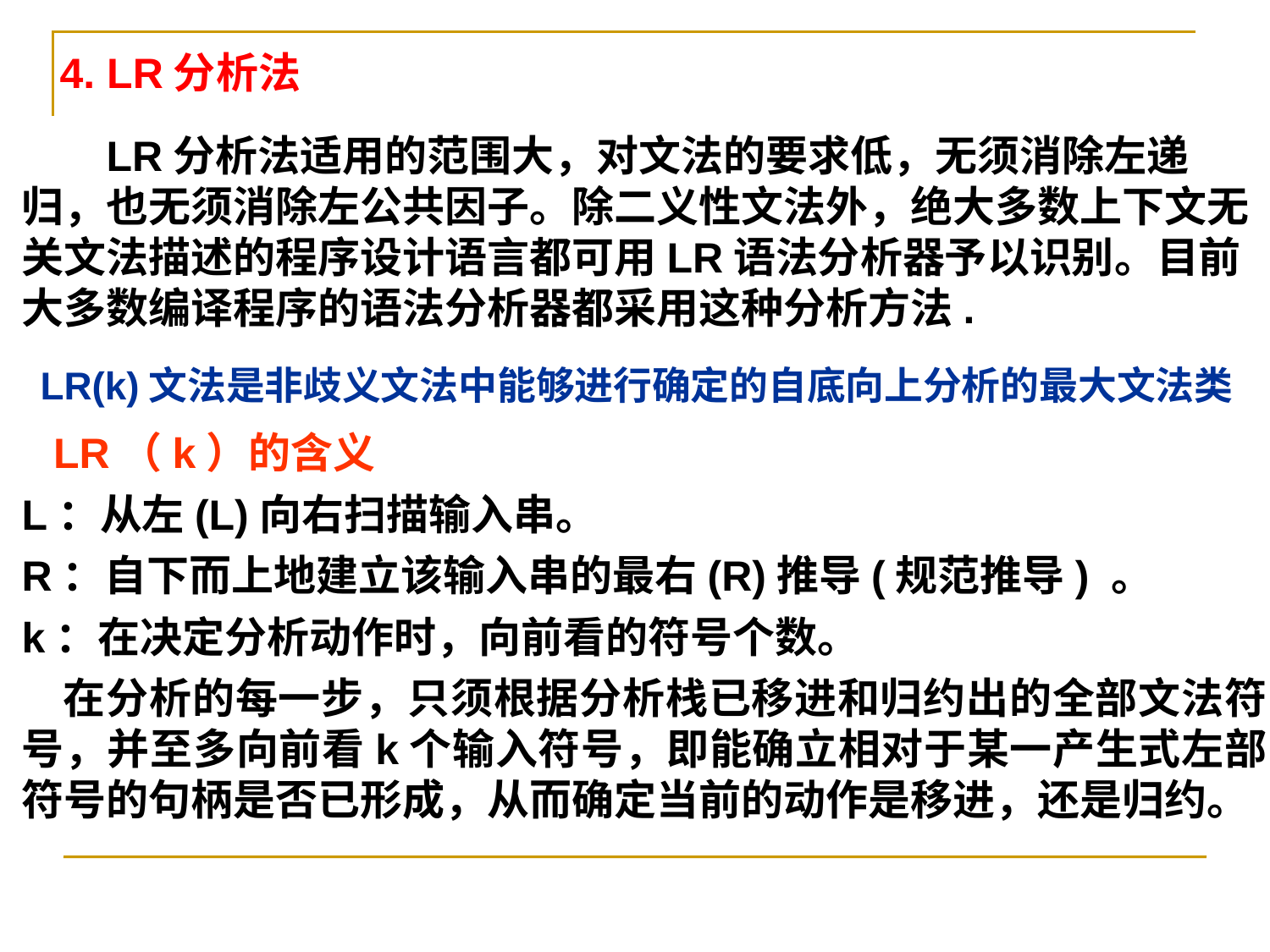

4. LR分析法
        LR分析法适用的范围大，对文法的要求低，无须消除左递归，也无须消除左公共因子。除二义性文法外，绝大多数上下文无关文法描述的程序设计语言都可用LR语法分析器予以识别。目前大多数编译程序的语法分析器都采用这种分析方法.
LR(k)文法是非歧义文法中能够进行确定的自底向上分析的最大文法类
   LR（k）的含义
L：从左(L)向右扫描输入串。
R：自下而上地建立该输入串的最右(R)推导(规范推导) 。
k：在决定分析动作时，向前看的符号个数。
   在分析的每一步，只须根据分析栈已移进和归约出的全部文法符号，并至多向前看k个输入符号，即能确立相对于某一产生式左部符号的句柄是否已形成，从而确定当前的动作是移进，还是归约。
24